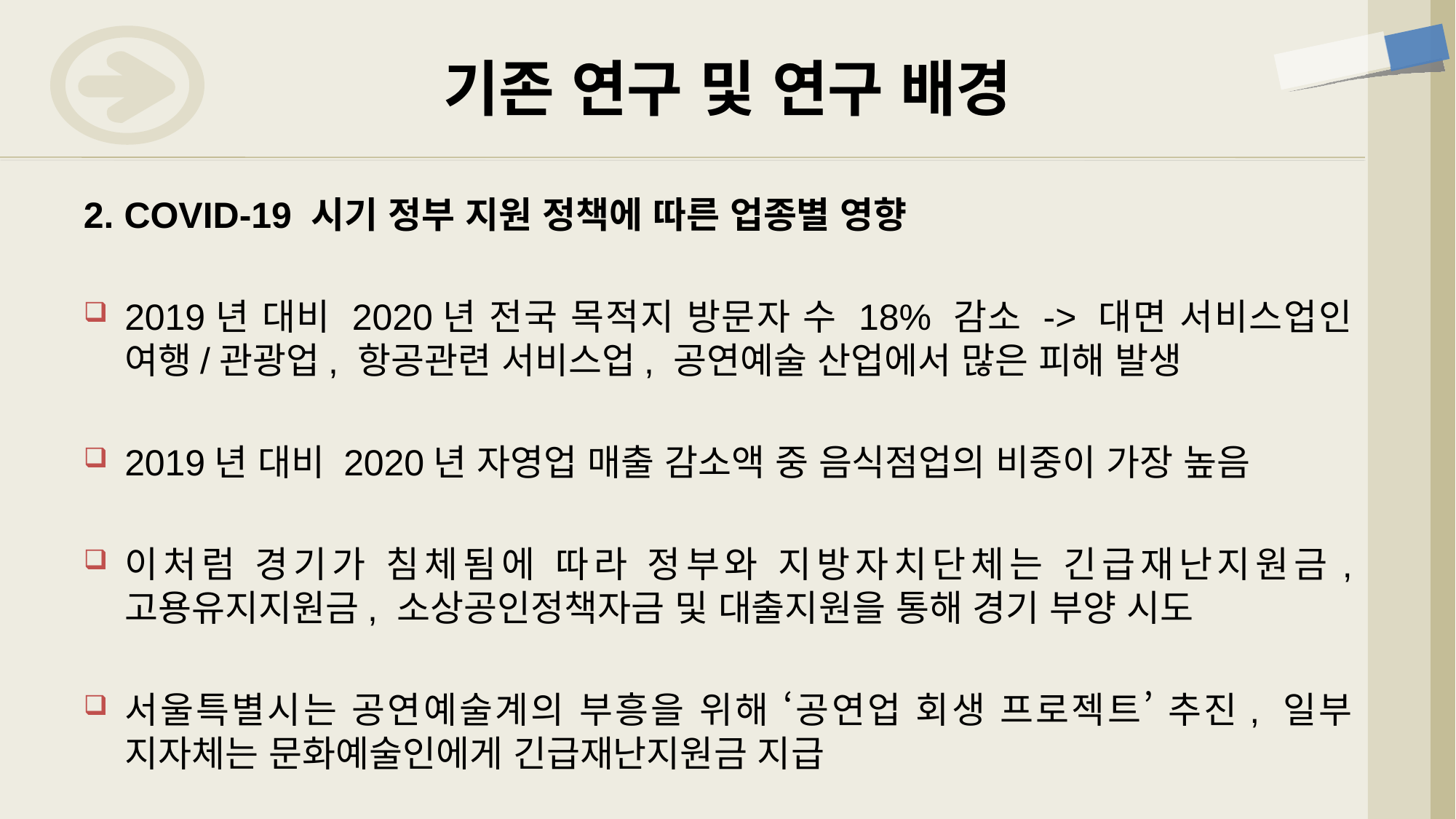

# 기존 연구 및 연구 배경
2. COVID-19 시기 정부 지원 정책에 따른 업종별 영향

2019년 대비 2020년 전국 목적지 방문자 수 18% 감소 -> 대면 서비스업인 여행/관광업, 항공관련 서비스업, 공연예술 산업에서 많은 피해 발생

2019년 대비 2020년 자영업 매출 감소액 중 음식점업의 비중이 가장 높음

이처럼 경기가 침체됨에 따라 정부와 지방자치단체는 긴급재난지원금, 고용유지지원금, 소상공인정책자금 및 대출지원을 통해 경기 부양 시도

서울특별시는 공연예술계의 부흥을 위해 ‘공연업 회생 프로젝트’ 추진, 일부 지자체는 문화예술인에게 긴급재난지원금 지급